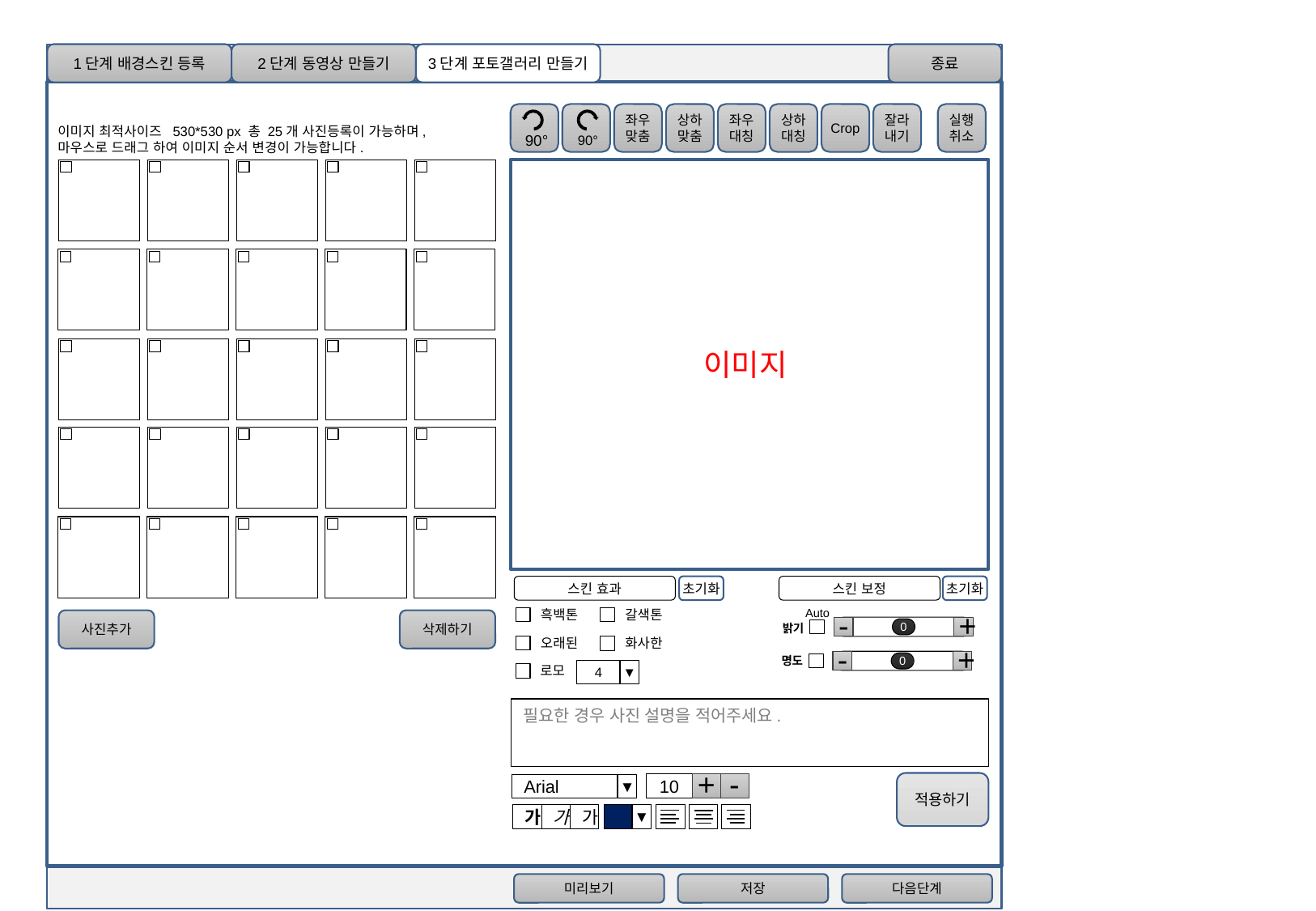

1단계 배경스킨 등록

2단계 동영상 만들기
3단계 포토갤러리 만들기
종료

좌우
맞춤
상하
맞춤
좌우
대칭
실행
취소

 90°

 90°

상하
대칭
Crop
잘라
내기
이미지 최적사이즈  530*530 px 총 25개 사진등록이 가능하며, 마우스로 드래그 하여 이미지 순서 변경이 가능합니다.
이미지

스킨 효과
초기화
스킨 보정
초기화
Auto
흑백톤

갈색톤

사진추가
삭제하기
밝기
-

0
+

오래된

화사한

명도
-

0
+

로모

4
▼
필요한 경우 사진 설명을 적어주세요.
적용하기
10
+
-
Arial
▼
가
가
가

▼

미리보기
저장
다음단계